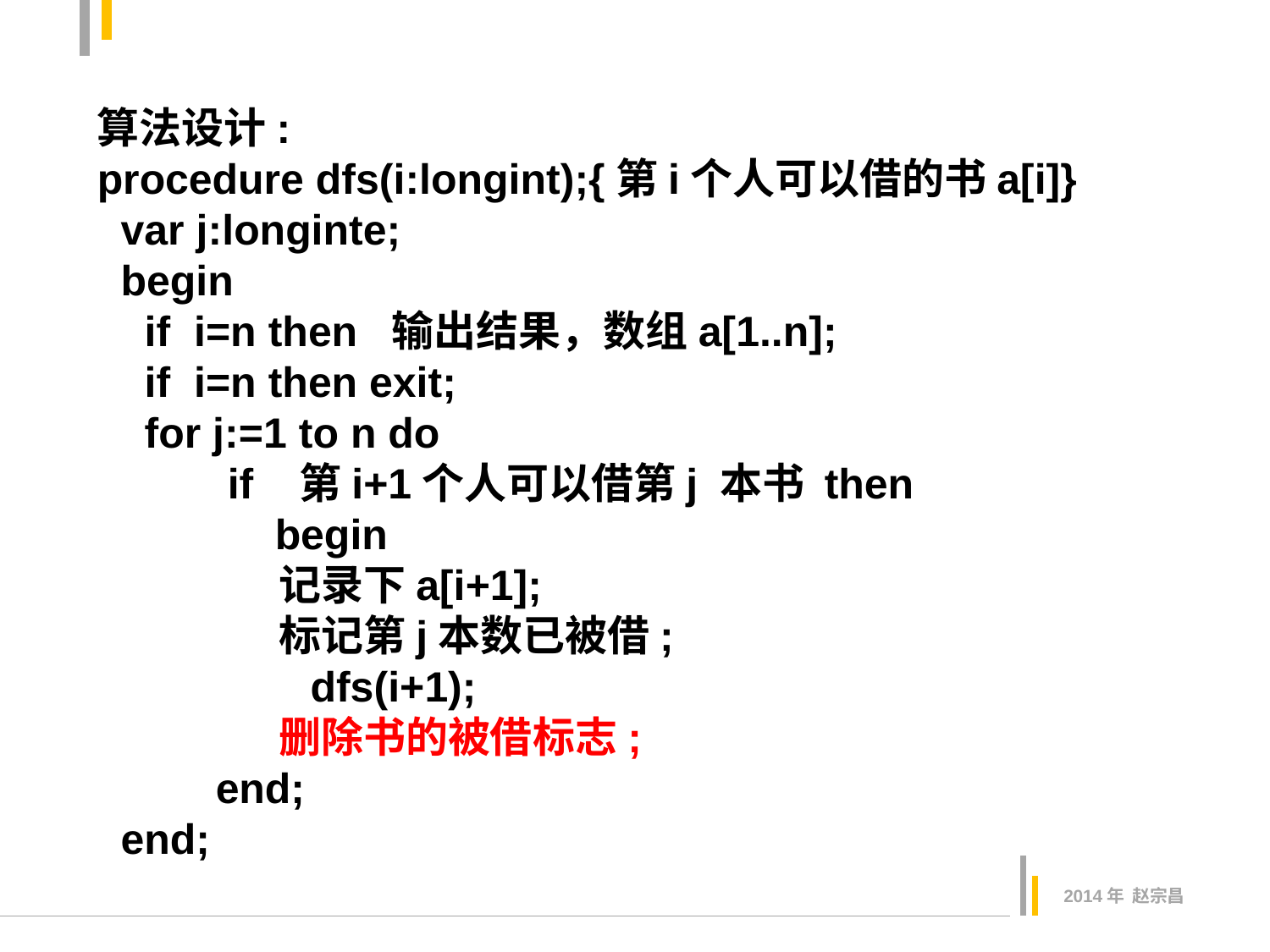

算法设计:
procedure dfs(i:longint);{第i个人可以借的书a[i]}
  var j:longinte;
  begin
    if  i=n then  输出结果，数组a[1..n];
    if  i=n then exit;
    for j:=1 to n do
           if   第i+1个人可以借第j 本书 then
               begin
                  记录下a[i+1];
                  标记第j本数已被借;
                  dfs(i+1);
                  删除书的被借标志;
          end;
  end;